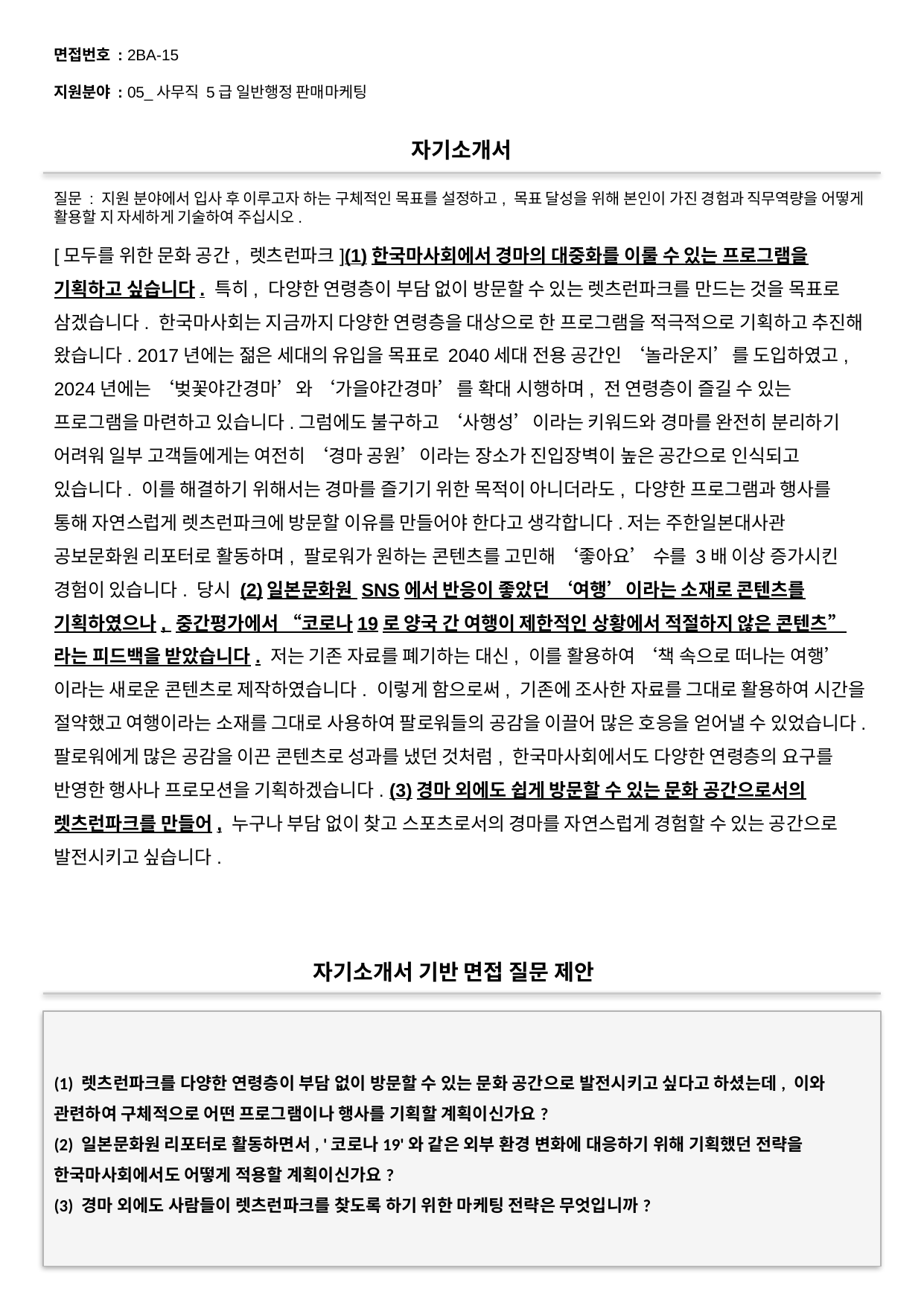

면접번호 : 2BA-15

지원분야 : 05_사무직 5급 일반행정 판매마케팅
#

자기소개서

질문 : 지원 분야에서 입사 후 이루고자 하는 구체적인 목표를 설정하고, 목표 달성을 위해 본인이 가진 경험과 직무역량을 어떻게 활용할 지 자세하게 기술하여 주십시오.

[모두를 위한 문화 공간, 렛츠런파크](1)한국마사회에서 경마의 대중화를 이룰 수 있는 프로그램을 기획하고 싶습니다. 특히, 다양한 연령층이 부담 없이 방문할 수 있는 렛츠런파크를 만드는 것을 목표로 삼겠습니다. 한국마사회는 지금까지 다양한 연령층을 대상으로 한 프로그램을 적극적으로 기획하고 추진해 왔습니다. 2017년에는 젊은 세대의 유입을 목표로 2040세대 전용 공간인 ‘놀라운지’를 도입하였고, 2024년에는 ‘벚꽃야간경마’와 ‘가을야간경마’를 확대 시행하며, 전 연령층이 즐길 수 있는 프로그램을 마련하고 있습니다.그럼에도 불구하고 ‘사행성’이라는 키워드와 경마를 완전히 분리하기 어려워 일부 고객들에게는 여전히 ‘경마 공원’이라는 장소가 진입장벽이 높은 공간으로 인식되고 있습니다. 이를 해결하기 위해서는 경마를 즐기기 위한 목적이 아니더라도, 다양한 프로그램과 행사를 통해 자연스럽게 렛츠런파크에 방문할 이유를 만들어야 한다고 생각합니다.저는 주한일본대사관 공보문화원 리포터로 활동하며, 팔로워가 원하는 콘텐츠를 고민해 ‘좋아요’ 수를 3배 이상 증가시킨 경험이 있습니다. 당시 (2)일본문화원 SNS에서 반응이 좋았던 ‘여행’이라는 소재로 콘텐츠를 기획하였으나, 중간평가에서 “코로나19로 양국 간 여행이 제한적인 상황에서 적절하지 않은 콘텐츠”라는 피드백을 받았습니다. 저는 기존 자료를 폐기하는 대신, 이를 활용하여 ‘책 속으로 떠나는 여행’이라는 새로운 콘텐츠로 제작하였습니다. 이렇게 함으로써, 기존에 조사한 자료를 그대로 활용하여 시간을 절약했고 여행이라는 소재를 그대로 사용하여 팔로워들의 공감을 이끌어 많은 호응을 얻어낼 수 있었습니다.팔로워에게 많은 공감을 이끈 콘텐츠로 성과를 냈던 것처럼, 한국마사회에서도 다양한 연령층의 요구를 반영한 행사나 프로모션을 기획하겠습니다. (3)경마 외에도 쉽게 방문할 수 있는 문화 공간으로서의 렛츠런파크를 만들어, 누구나 부담 없이 찾고 스포츠로서의 경마를 자연스럽게 경험할 수 있는 공간으로 발전시키고 싶습니다.

자기소개서 기반 면접 질문 제안

(1) 렛츠런파크를 다양한 연령층이 부담 없이 방문할 수 있는 문화 공간으로 발전시키고 싶다고 하셨는데, 이와 관련하여 구체적으로 어떤 프로그램이나 행사를 기획할 계획이신가요?
(2) 일본문화원 리포터로 활동하면서, '코로나19'와 같은 외부 환경 변화에 대응하기 위해 기획했던 전략을 한국마사회에서도 어떻게 적용할 계획이신가요?
(3) 경마 외에도 사람들이 렛츠런파크를 찾도록 하기 위한 마케팅 전략은 무엇입니까?